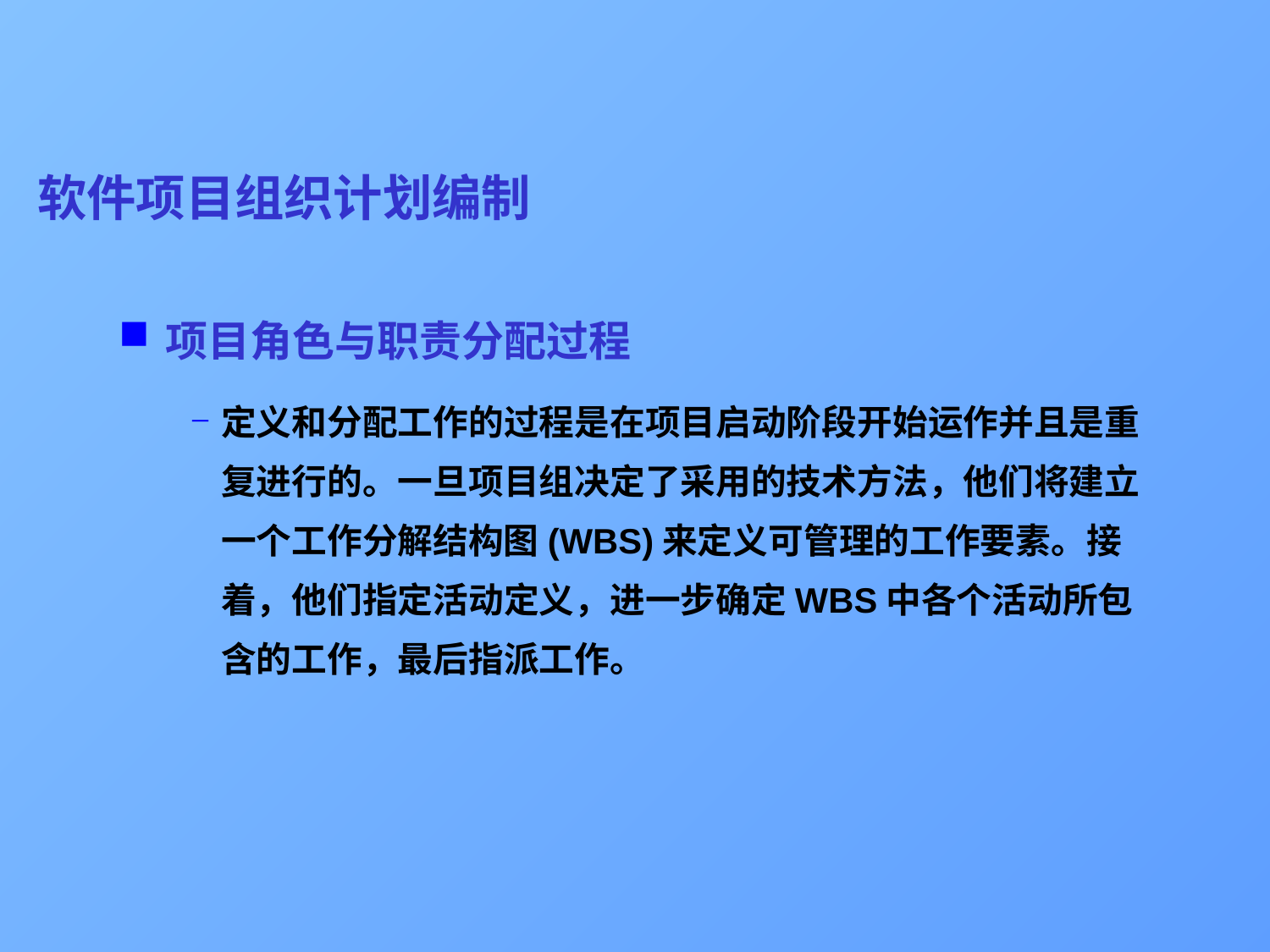

# 软件项目组织计划编制
项目角色与职责分配过程
定义和分配工作的过程是在项目启动阶段开始运作并且是重复进行的。一旦项目组决定了采用的技术方法，他们将建立一个工作分解结构图(WBS)来定义可管理的工作要素。接着，他们指定活动定义，进一步确定WBS中各个活动所包含的工作，最后指派工作。